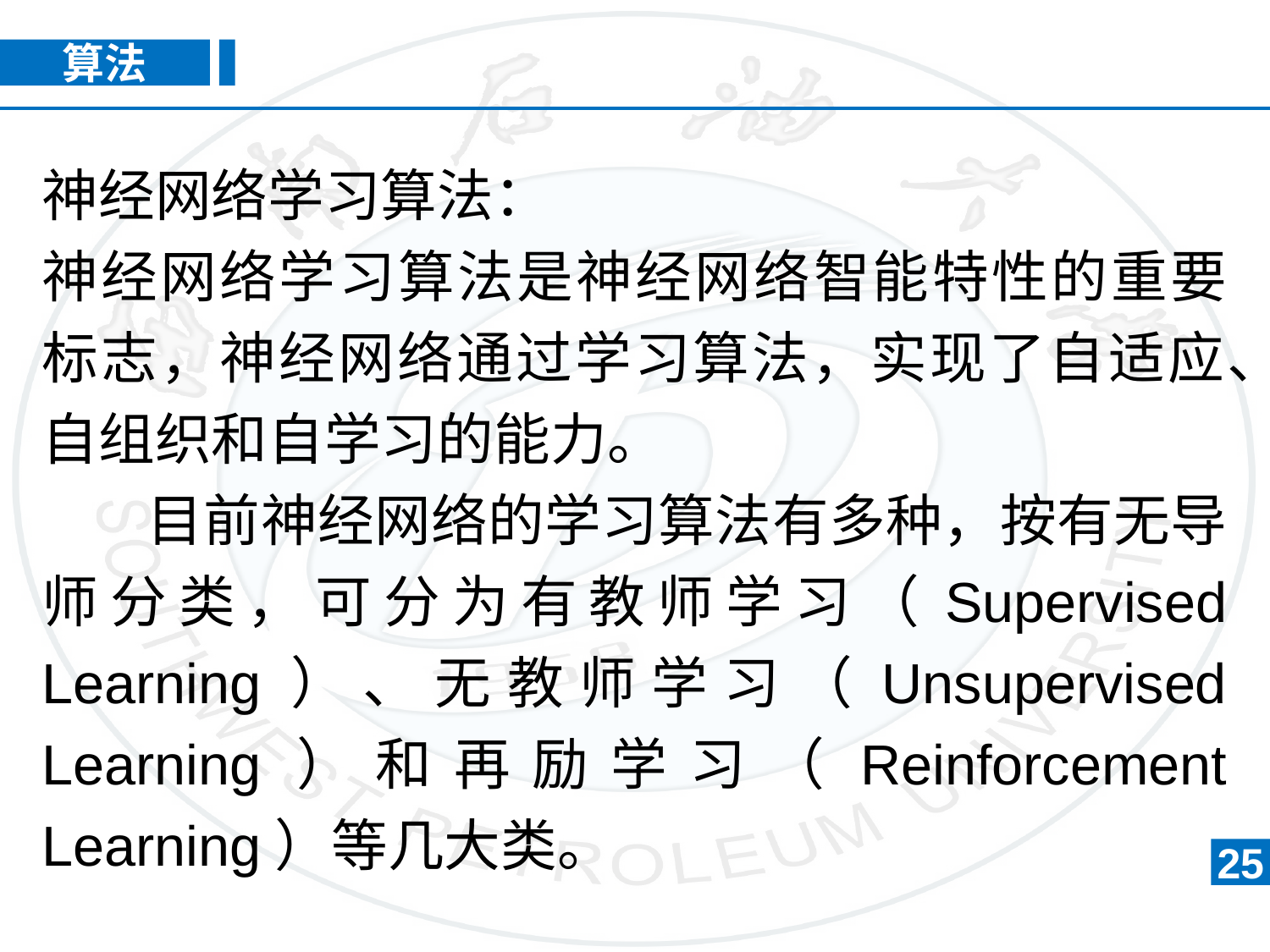

算法

神经网络学习算法：
神经网络学习算法是神经网络智能特性的重要标志，神经网络通过学习算法，实现了自适应、自组织和自学习的能力。
       目前神经网络的学习算法有多种，按有无导师分类，可分为有教师学习（Supervised Learning）、无教师学习（Unsupervised Learning）和再励学习（Reinforcement Learning）等几大类。

25